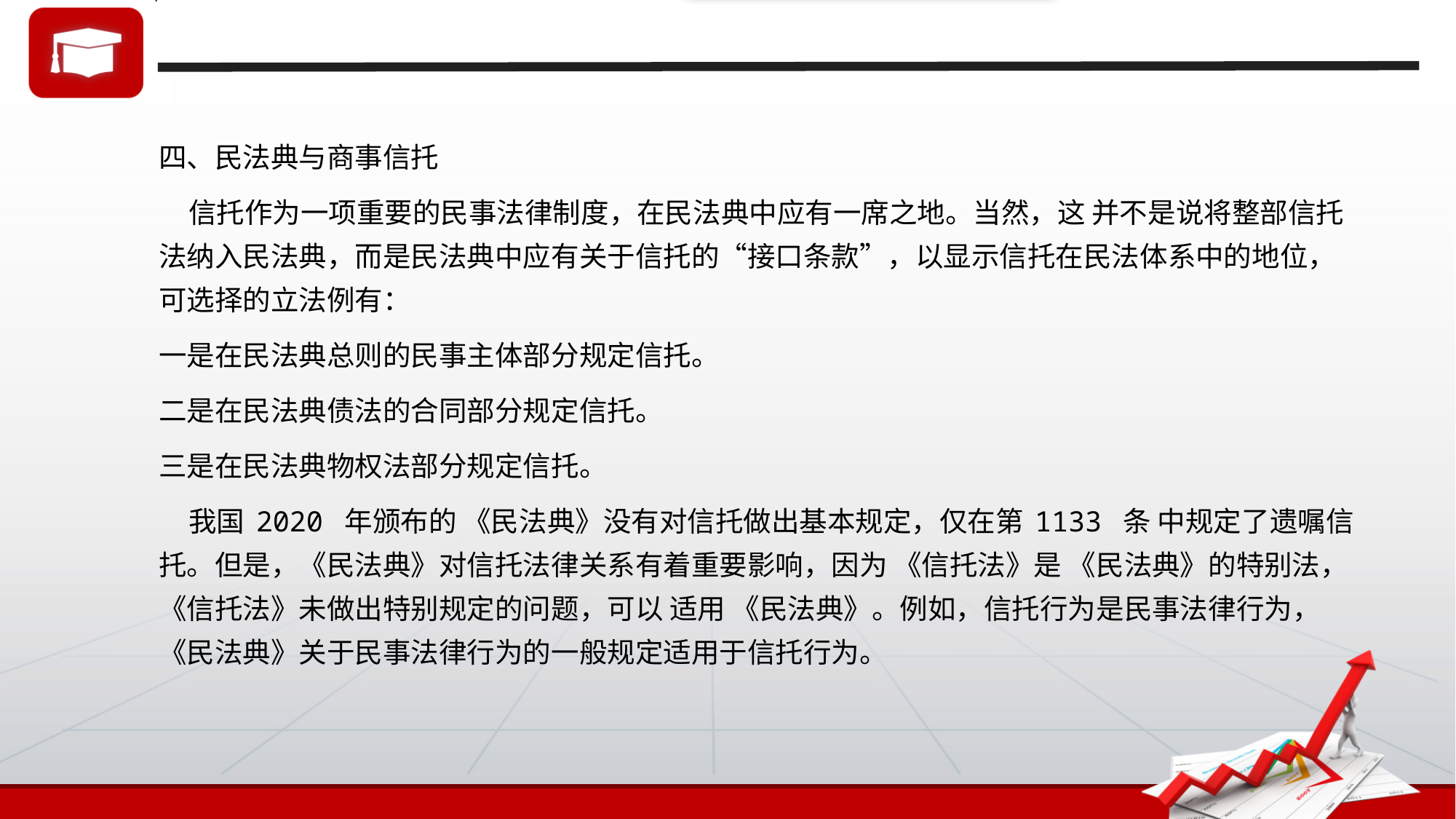

四、民法典与商事信托
    信托作为一项重要的民事法律制度，在民法典中应有一席之地。当然，这 并不是说将整部信托法纳入民法典，而是民法典中应有关于信托的“接口条款”，以显示信托在民法体系中的地位，可选择的立法例有：
一是在民法典总则的民事主体部分规定信托。
二是在民法典债法的合同部分规定信托。
三是在民法典物权法部分规定信托。
    我国 2020 年颁布的 《民法典》没有对信托做出基本规定，仅在第 1133 条 中规定了遗嘱信托。但是，《民法典》对信托法律关系有着重要影响，因为 《信托法》是 《民法典》的特别法，《信托法》未做出特别规定的问题，可以 适用 《民法典》。例如，信托行为是民事法律行为，《民法典》关于民事法律行为的一般规定适用于信托行为。